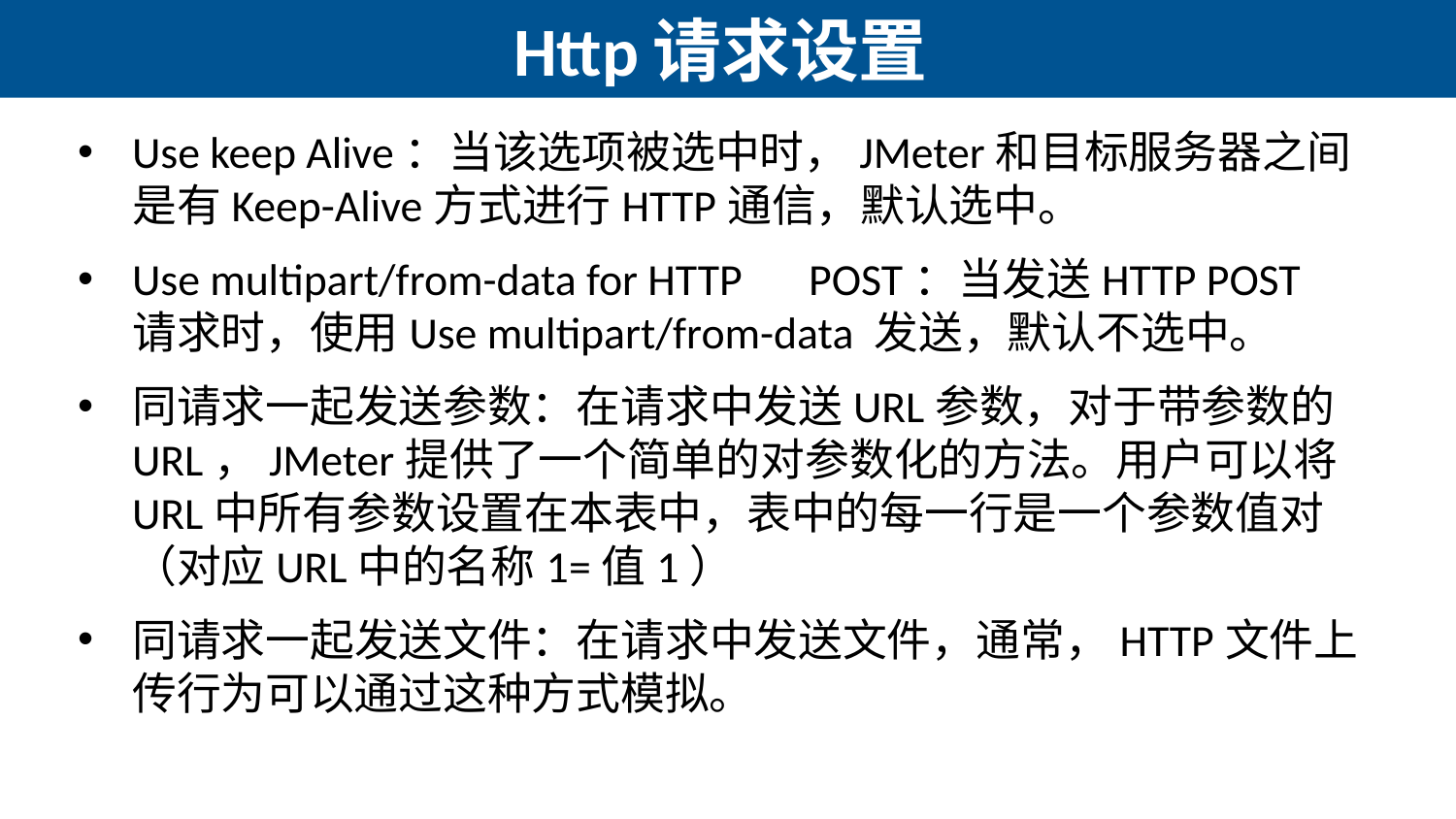

# Http请求设置
Use keep Alive：当该选项被选中时，JMeter和目标服务器之间是有Keep-Alive方式进行HTTP通信，默认选中。
Use multipart/from-data for HTTP　POST：当发送HTTP POST 请求时，使用Use multipart/from-data 发送，默认不选中。
同请求一起发送参数：在请求中发送URL参数，对于带参数的URL，JMeter提供了一个简单的对参数化的方法。用户可以将URL中所有参数设置在本表中，表中的每一行是一个参数值对（对应URL中的名称1=值1）
同请求一起发送文件：在请求中发送文件，通常，HTTP文件上传行为可以通过这种方式模拟。